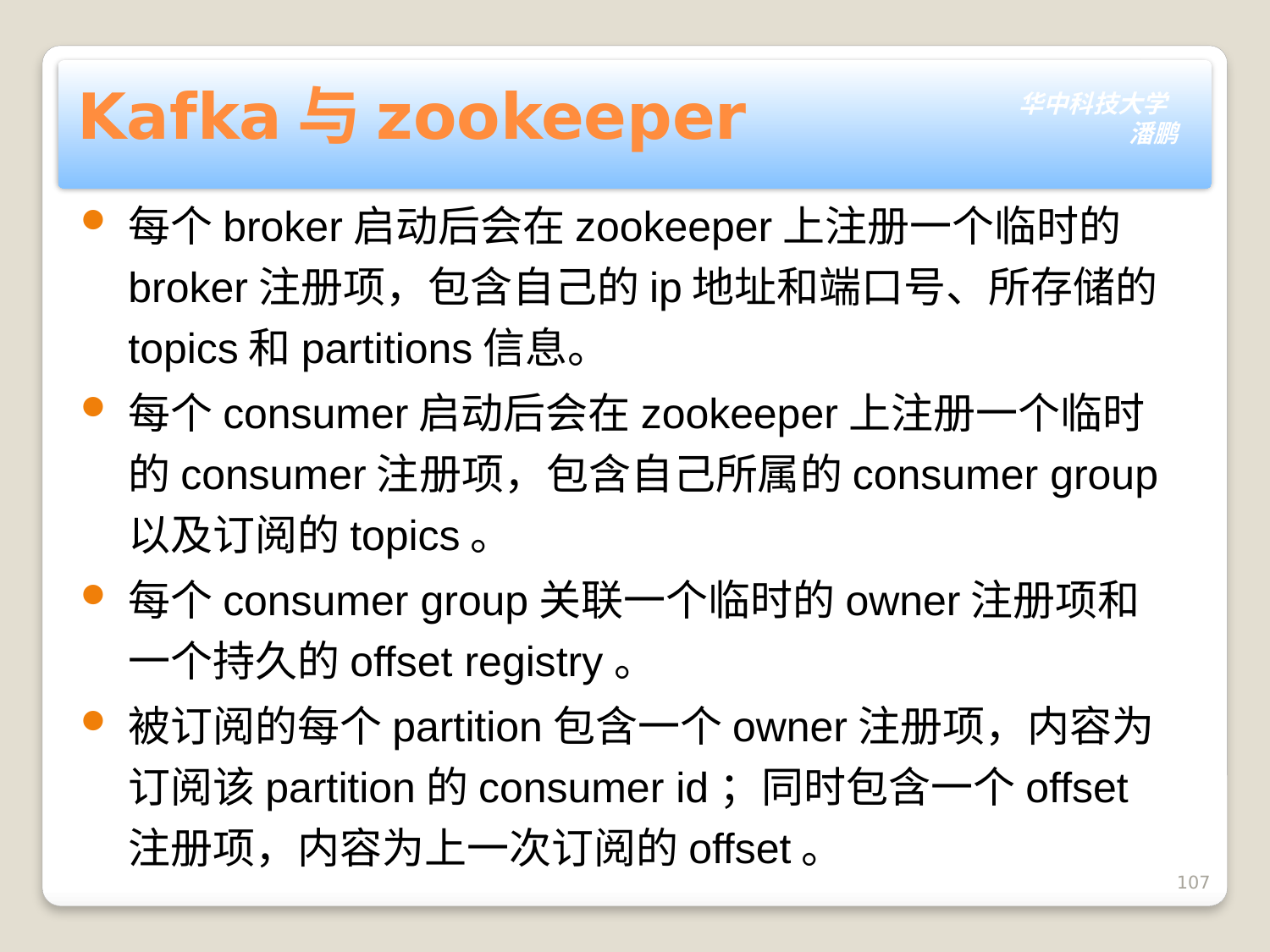

# Kafka与zookeeper
每个broker启动后会在zookeeper上注册一个临时的broker注册项，包含自己的ip地址和端口号、所存储的topics和partitions信息。
每个consumer启动后会在zookeeper上注册一个临时的consumer注册项，包含自己所属的consumer group以及订阅的topics。
每个consumer group关联一个临时的owner注册项和一个持久的offset registry。
被订阅的每个partition包含一个owner注册项，内容为订阅该partition的consumer id；同时包含一个offset注册项，内容为上一次订阅的offset。
107